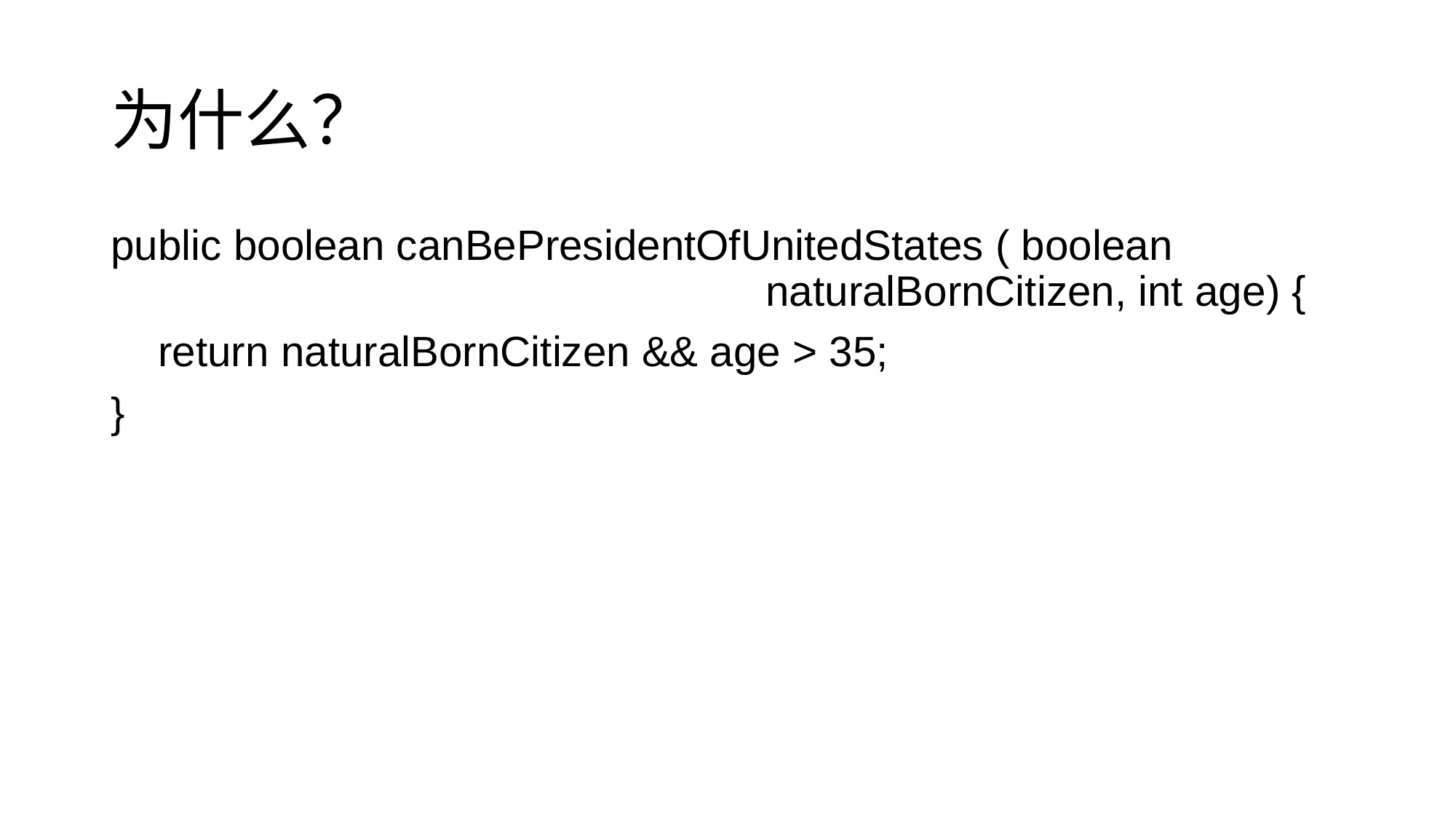

# 为什么？
public boolean canBePresidentOfUnitedStates ( boolean 								naturalBornCitizen, int age) {
    return naturalBornCitizen && age > 35;
}